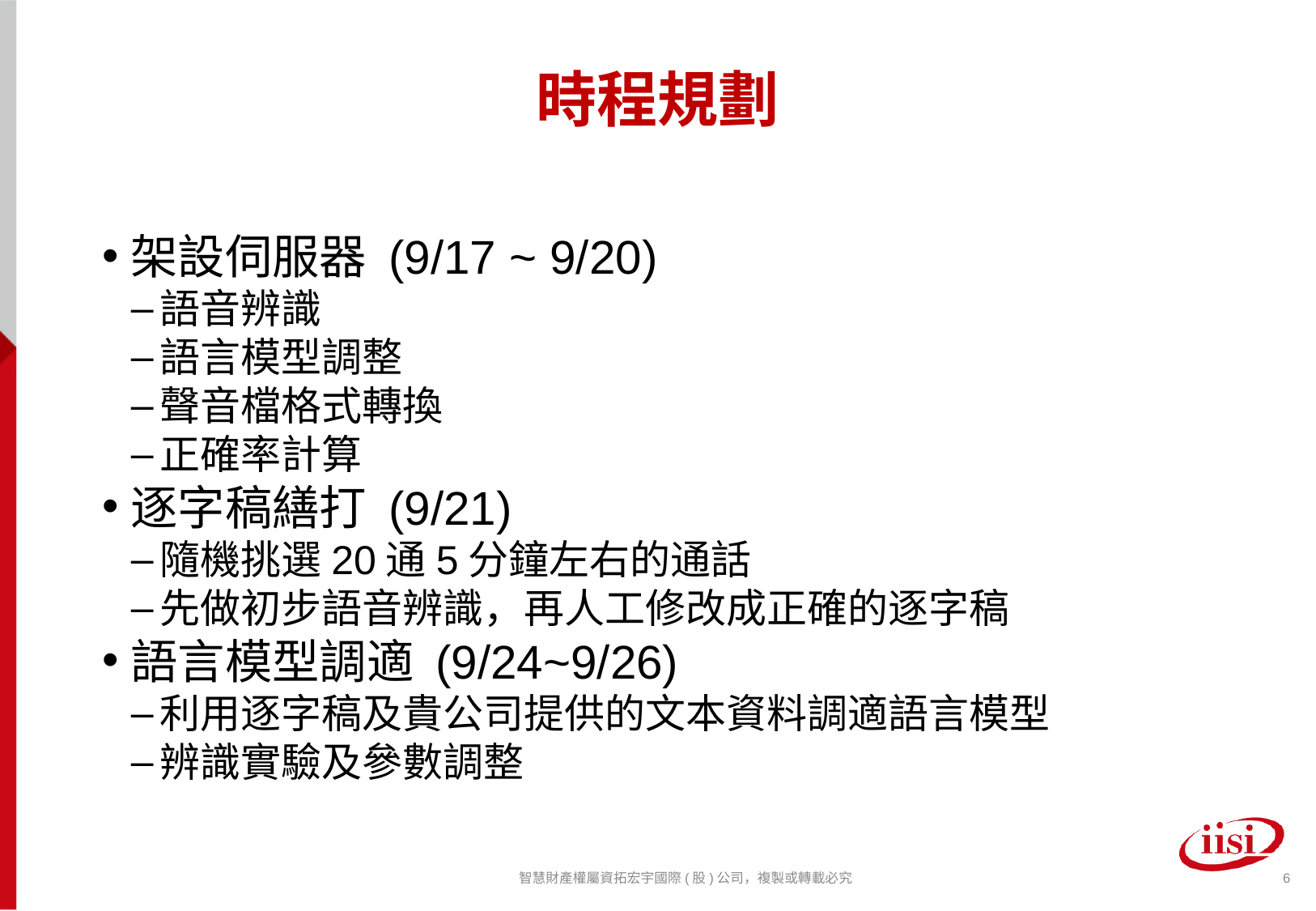

時程規劃
架設伺服器 (9/17 ~ 9/20)
語音辨識
語言模型調整
聲音檔格式轉換
正確率計算
逐字稿繕打 (9/21)
隨機挑選20通5分鐘左右的通話
先做初步語音辨識，再人工修改成正確的逐字稿
語言模型調適 (9/24~9/26)
利用逐字稿及貴公司提供的文本資料調適語言模型
辨識實驗及參數調整
智慧財產權屬資拓宏宇國際(股)公司，複製或轉載必究
6